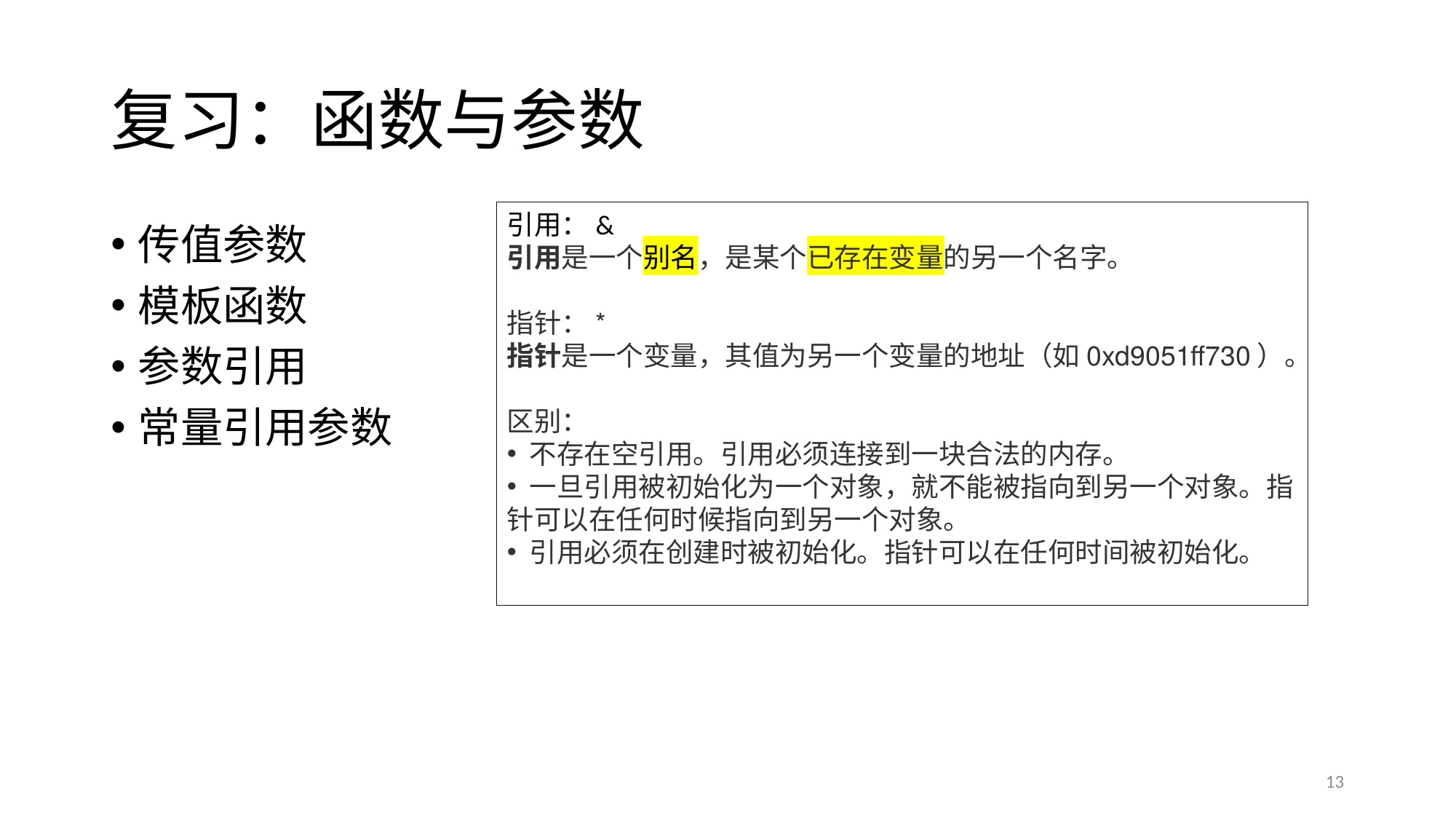

# 复习：函数与参数
引用：&
引用是一个别名，是某个已存在变量的另一个名字。

指针：*
指针是一个变量，其值为另一个变量的地址（如0xd9051ff730）。

区别：
 不存在空引用。引用必须连接到一块合法的内存。
 一旦引用被初始化为一个对象，就不能被指向到另一个对象。指针可以在任何时候指向到另一个对象。
 引用必须在创建时被初始化。指针可以在任何时间被初始化。

传值参数
模板函数
参数引用
常量引用参数
13